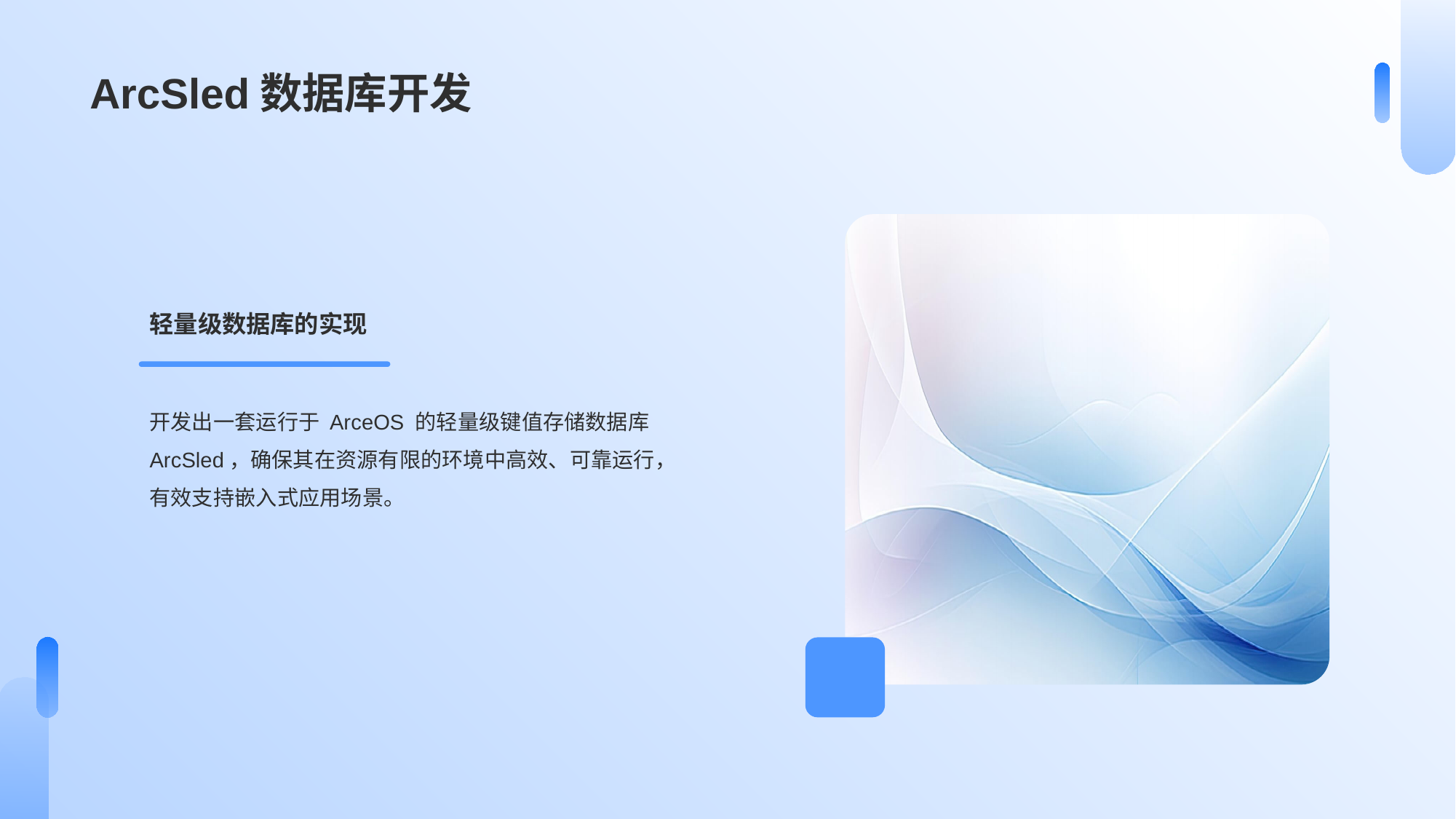

# ArcSled数据库开发

轻量级数据库的实现
开发出一套运行于 ArceOS 的轻量级键值存储数据库 ArcSled，确保其在资源有限的环境中高效、可靠运行，有效支持嵌入式应用场景。